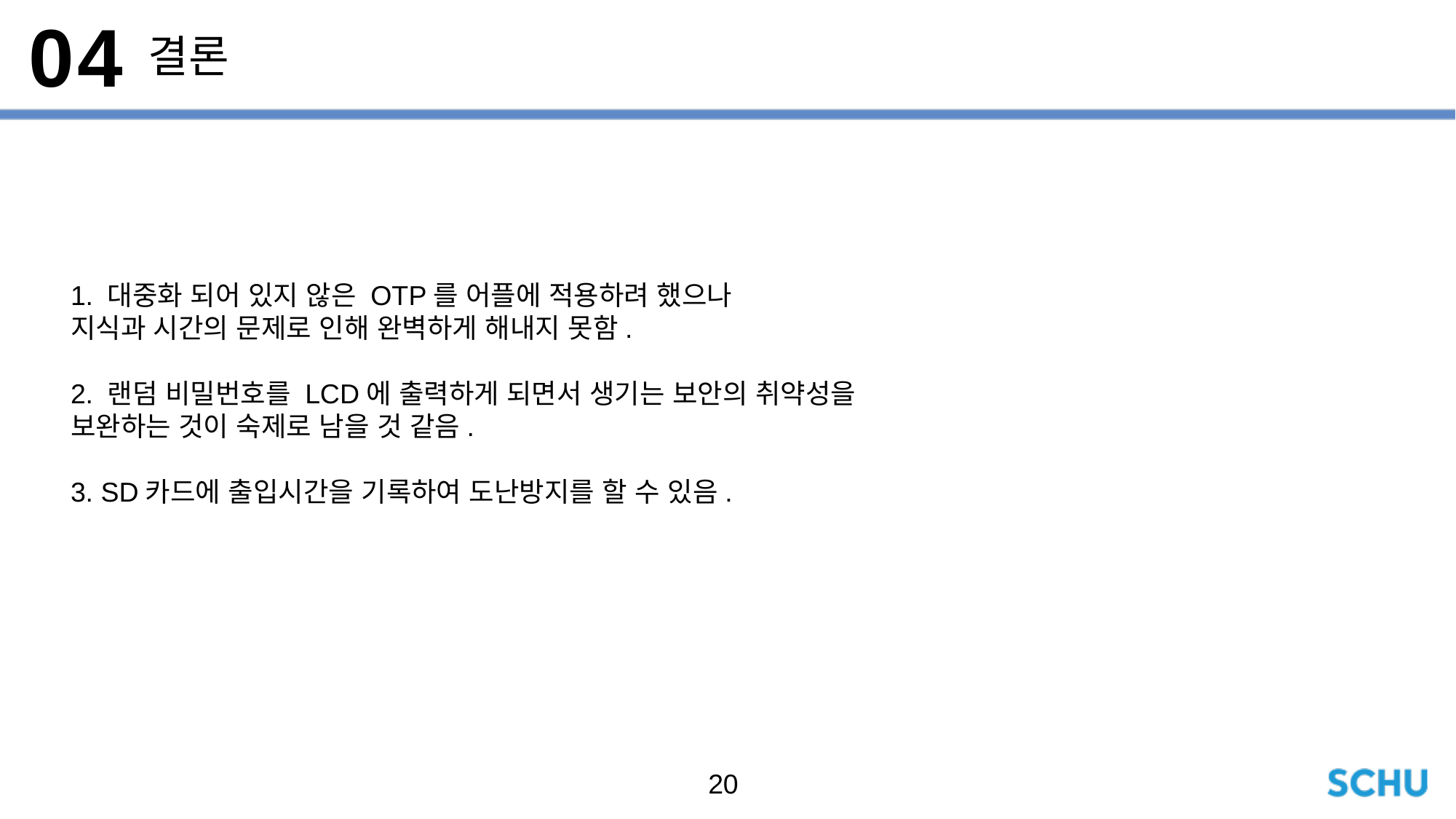

04
결론
1. 대중화 되어 있지 않은 OTP를 어플에 적용하려 했으나
지식과 시간의 문제로 인해 완벽하게 해내지 못함.

2. 랜덤 비밀번호를 LCD에 출력하게 되면서 생기는 보안의 취약성을
보완하는 것이 숙제로 남을 것 같음.

3. SD카드에 출입시간을 기록하여 도난방지를 할 수 있음.
20